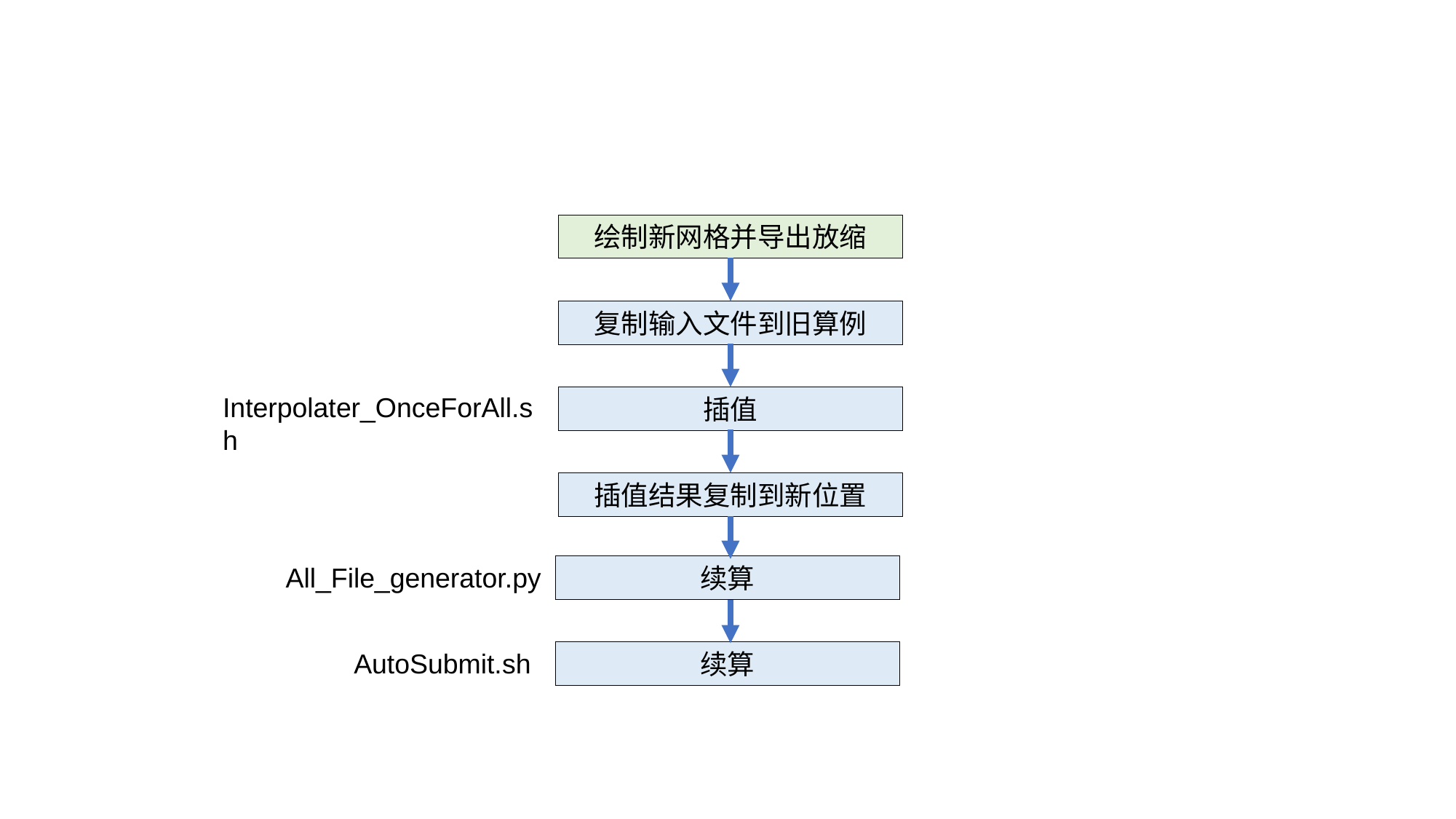

绘制新网格并导出放缩
复制输入文件到旧算例
Interpolater_OnceForAll.sh
插值
插值结果复制到新位置
All_File_generator.py
续算
AutoSubmit.sh
续算